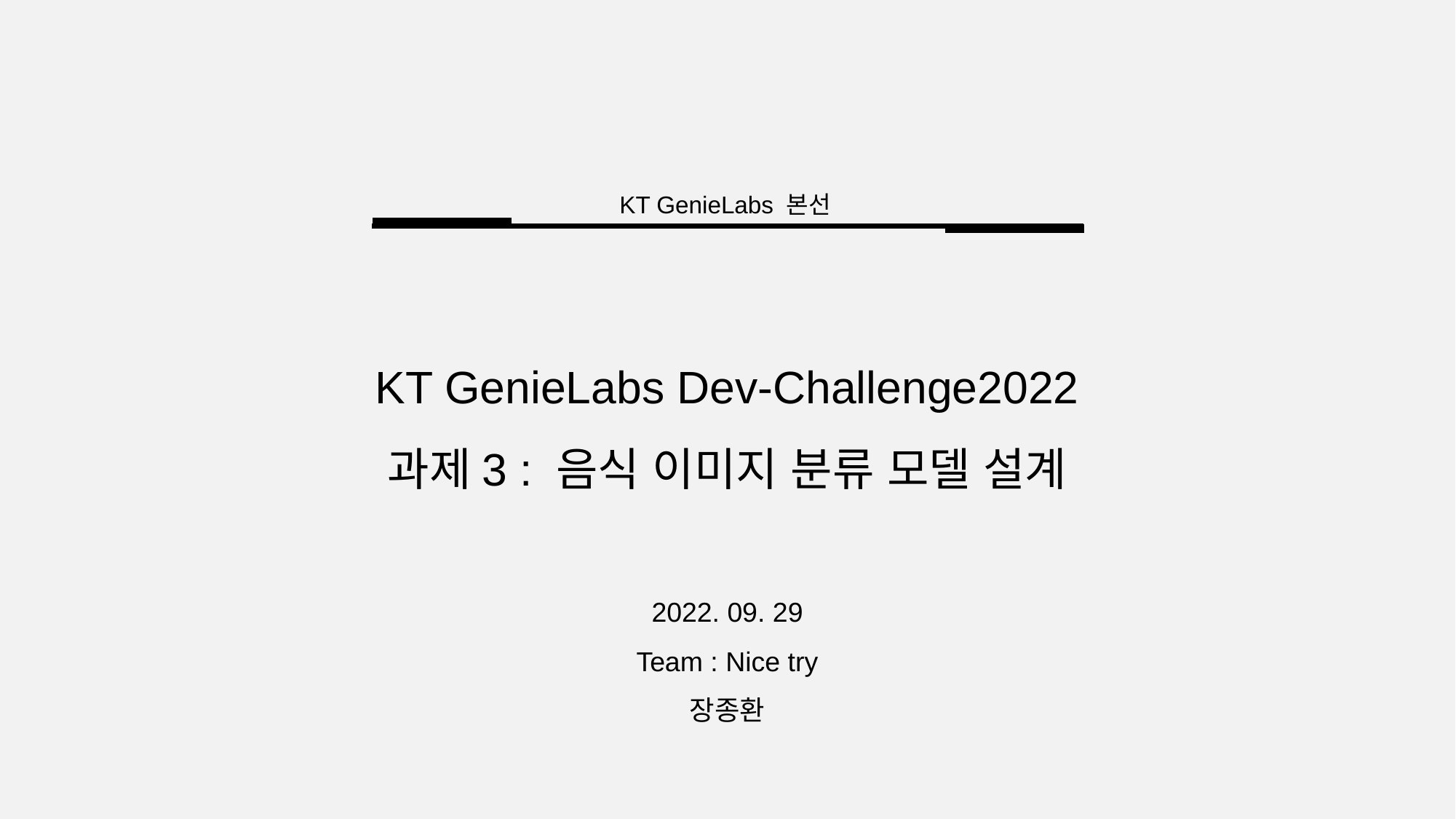

KT GenieLabs 본선

KT GenieLabs Dev-Challenge2022
과제3 : 음식 이미지 분류 모델 설계
2022. 09. 29
Team : Nice try
장종환